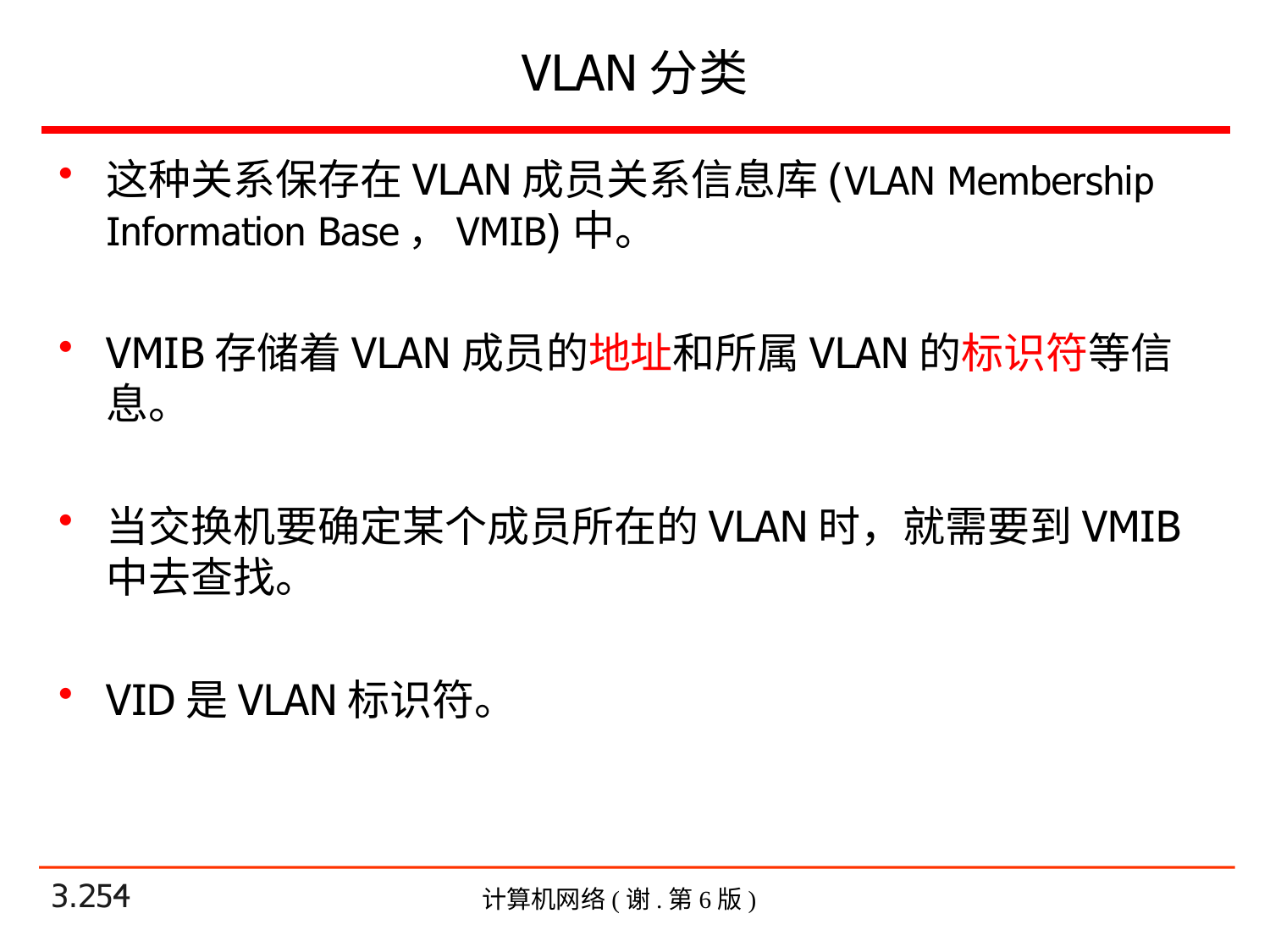

# VLAN分类
这种关系保存在VLAN成员关系信息库(VLAN Membership Information Base，VMIB)中。

VMIB存储着VLAN成员的地址和所属VLAN的标识符等信息。

当交换机要确定某个成员所在的VLAN时，就需要到VMIB中去查找。

VID是VLAN标识符。